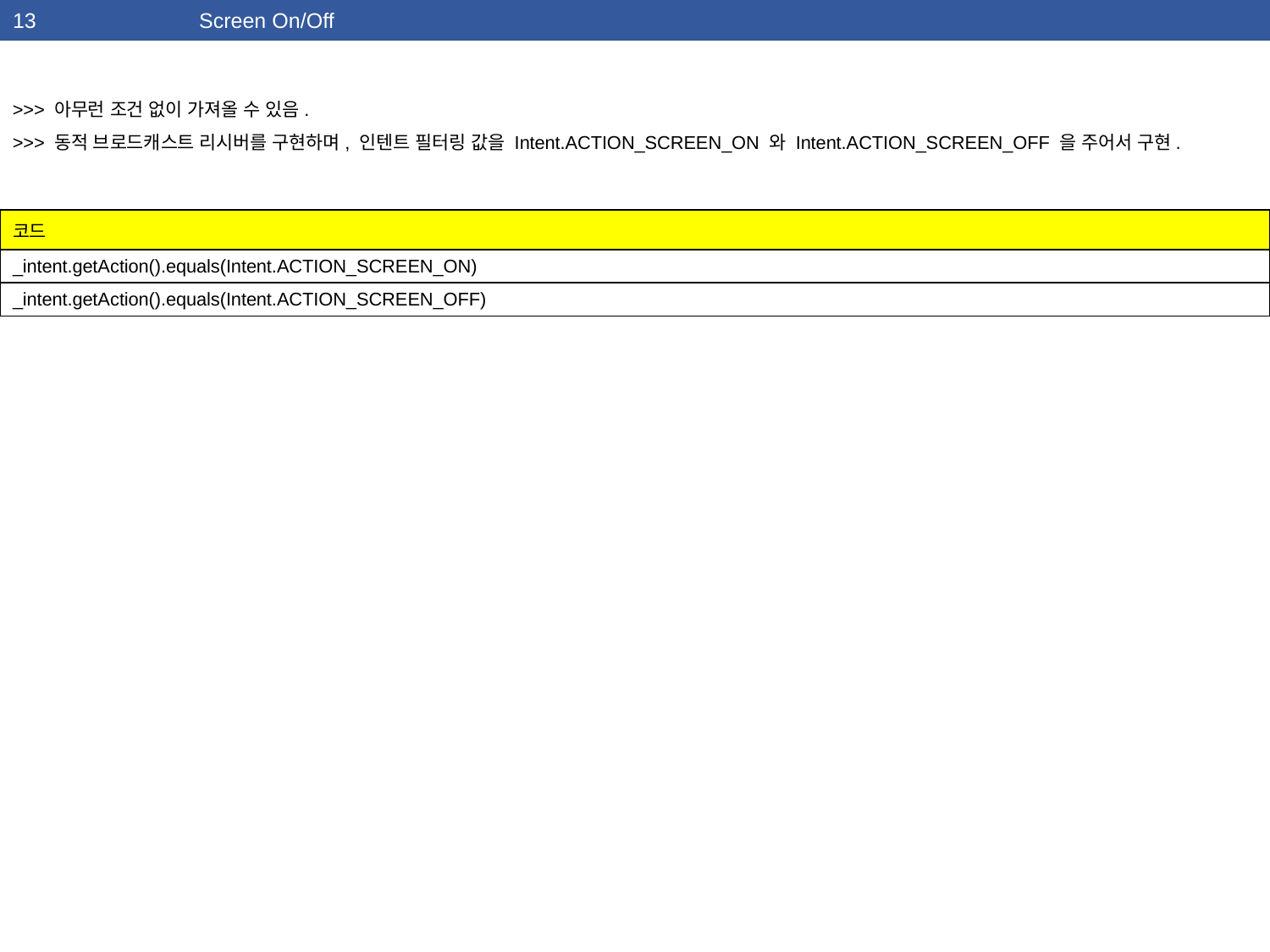

| 13 | Screen On/Off |
| --- | --- |
>>> 아무런 조건 없이 가져올 수 있음.
>>> 동적 브로드캐스트 리시버를 구현하며, 인텐트 필터링 값을 Intent.ACTION_SCREEN_ON 와 Intent.ACTION_SCREEN_OFF 을 주어서 구현.
| 코드 |
| --- |
| \_intent.getAction().equals(Intent.ACTION\_SCREEN\_ON) |
| \_intent.getAction().equals(Intent.ACTION\_SCREEN\_OFF) |